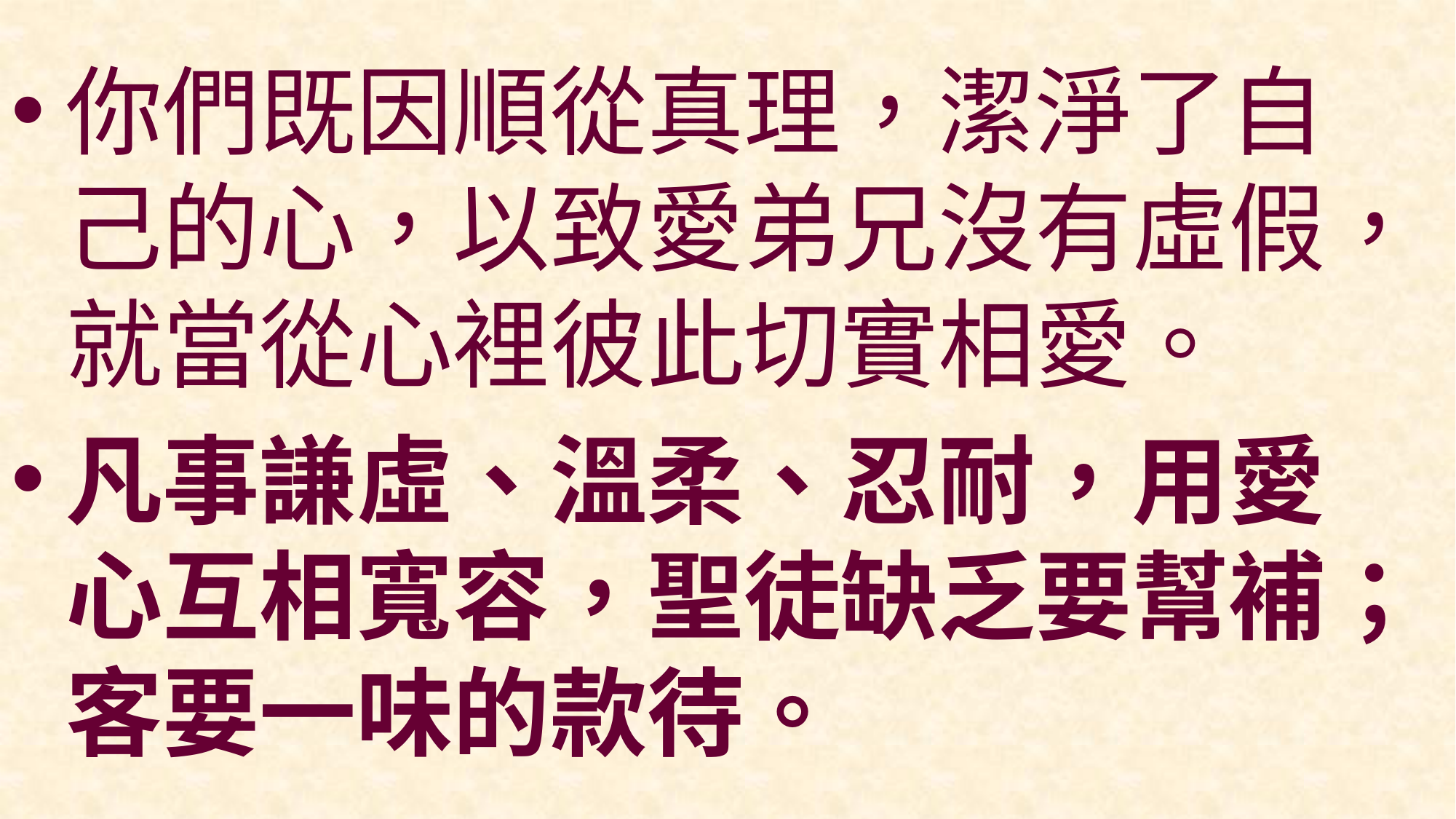

你們既因順從真理，潔淨了自己的心，以致愛弟兄沒有虛假，就當從心裡彼此切實相愛。
凡事謙虛、溫柔、忍耐，用愛心互相寬容，聖徒缺乏要幫補；客要一味的款待。